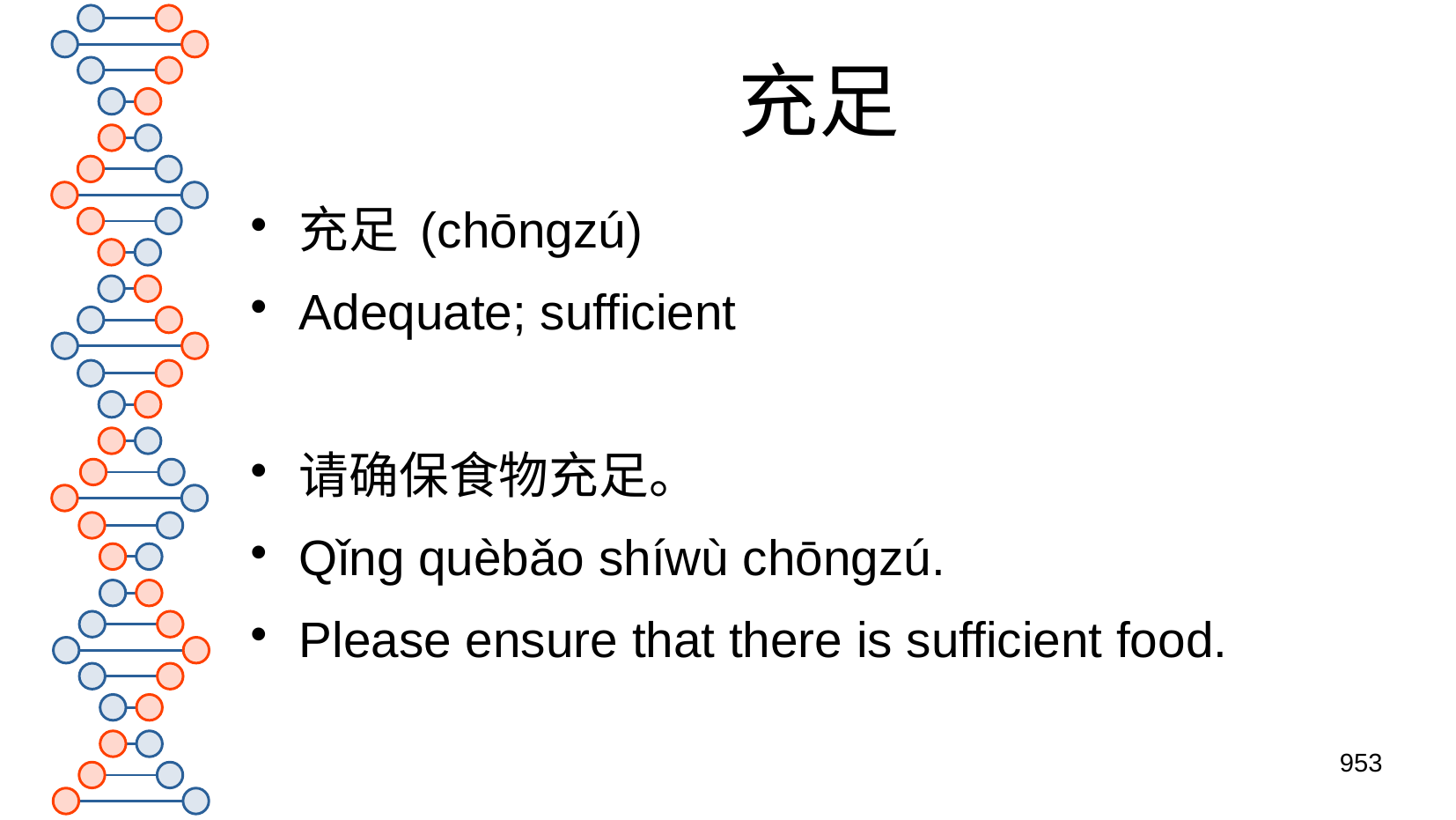

# 充足
充足 (chōngzú)
Adequate; sufficient

请确保食物充足。
Qǐng quèbǎo shíwù chōngzú.
Please ensure that there is sufficient food.

953